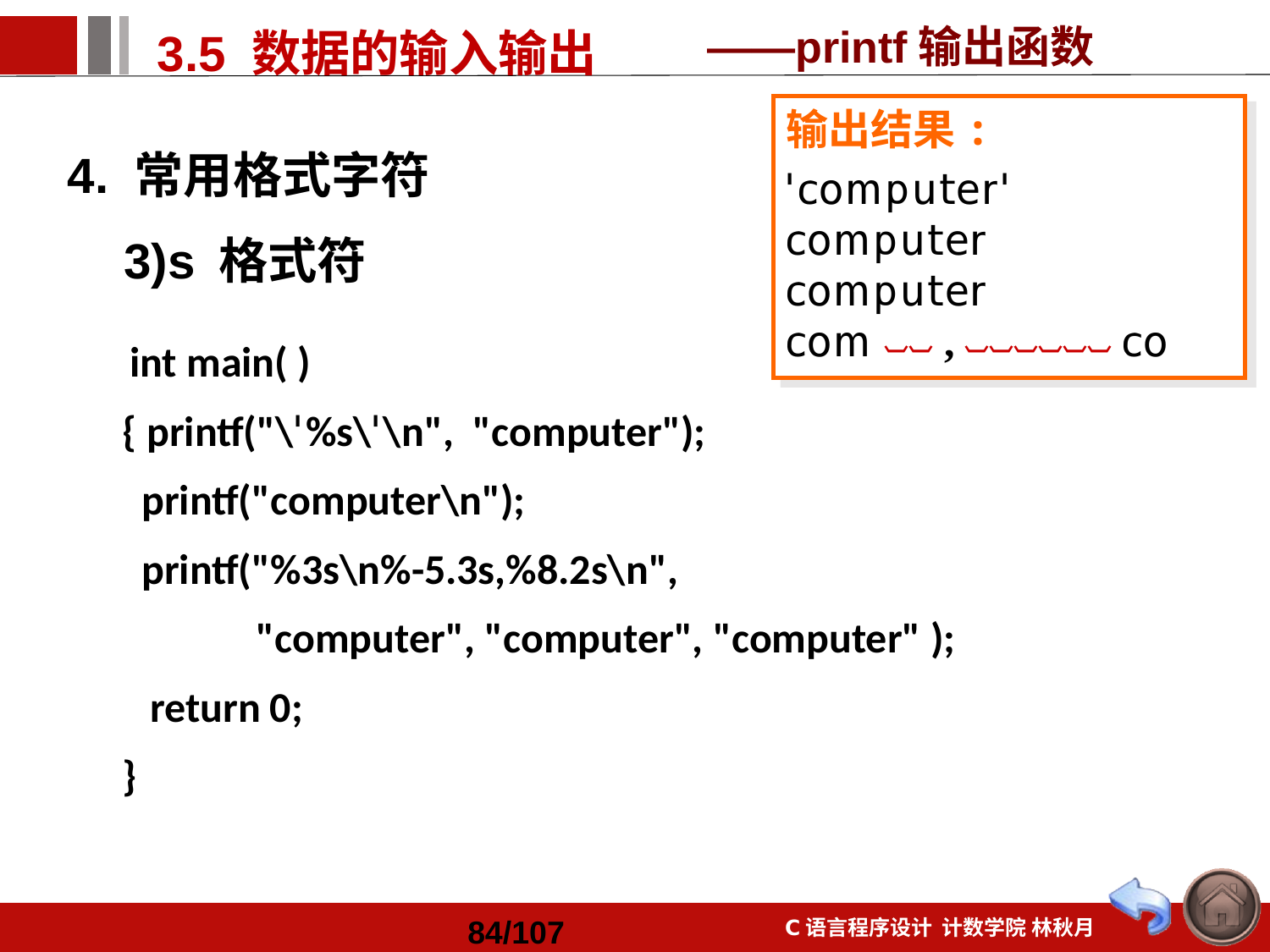

——printf输出函数
输出结果:
'computer'
computer
computer
com︺︺,︺︺︺︺︺︺co
4. 常用格式字符
3)s 格式符
   int main( )
   { printf("\'%s\'\n",  "computer");
     printf("computer\n");
     printf("%3s\n%-5.3s,%8.2s\n",
                 "computer", "computer", "computer" );
	  return 0;
   }